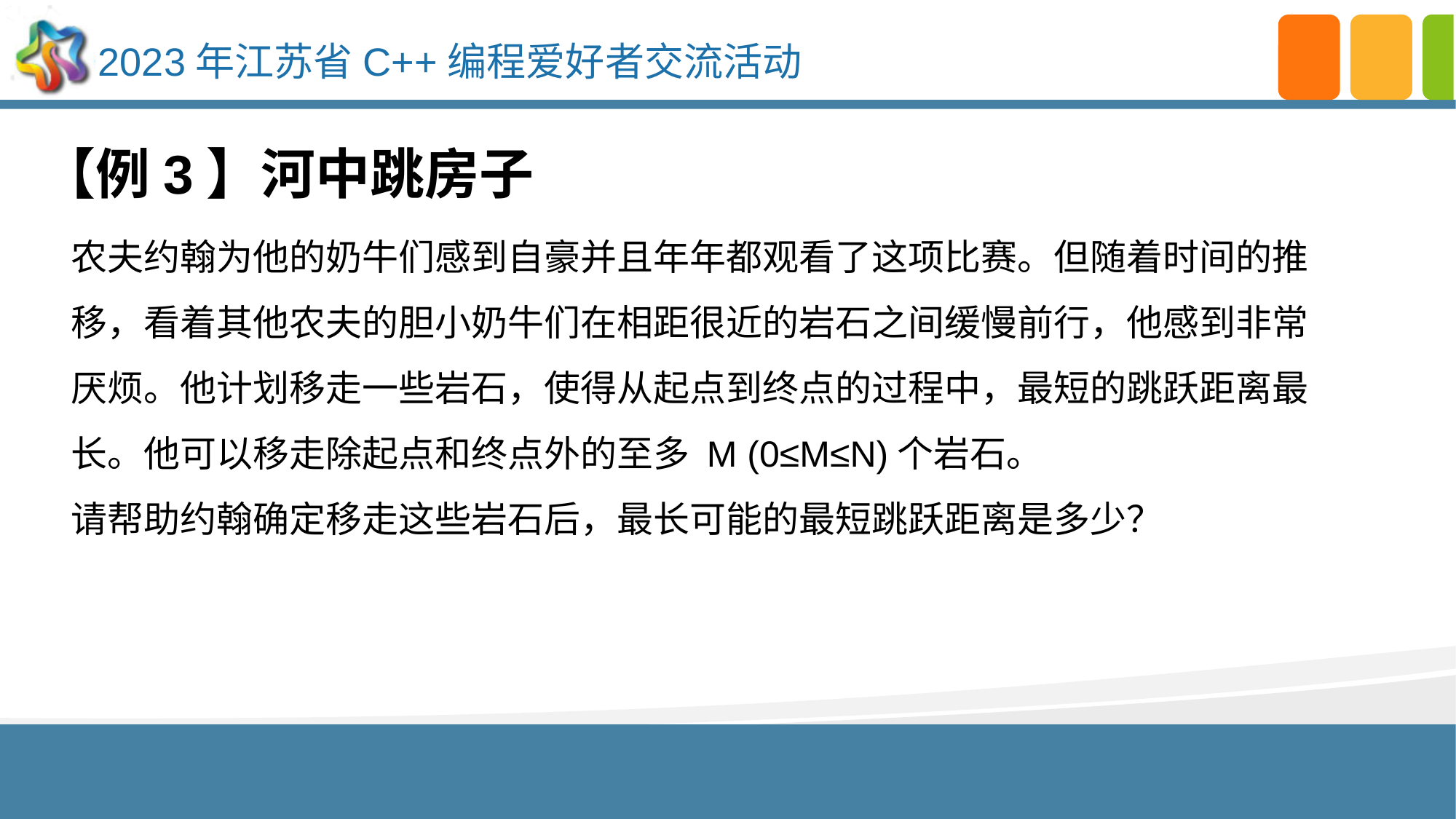

【例3】河中跳房子
农夫约翰为他的奶牛们感到自豪并且年年都观看了这项比赛。但随着时间的推移，看着其他农夫的胆小奶牛们在相距很近的岩石之间缓慢前行，他感到非常厌烦。他计划移走一些岩石，使得从起点到终点的过程中，最短的跳跃距离最长。他可以移走除起点和终点外的至多 M (0≤M≤N)个岩石。
请帮助约翰确定移走这些岩石后，最长可能的最短跳跃距离是多少？